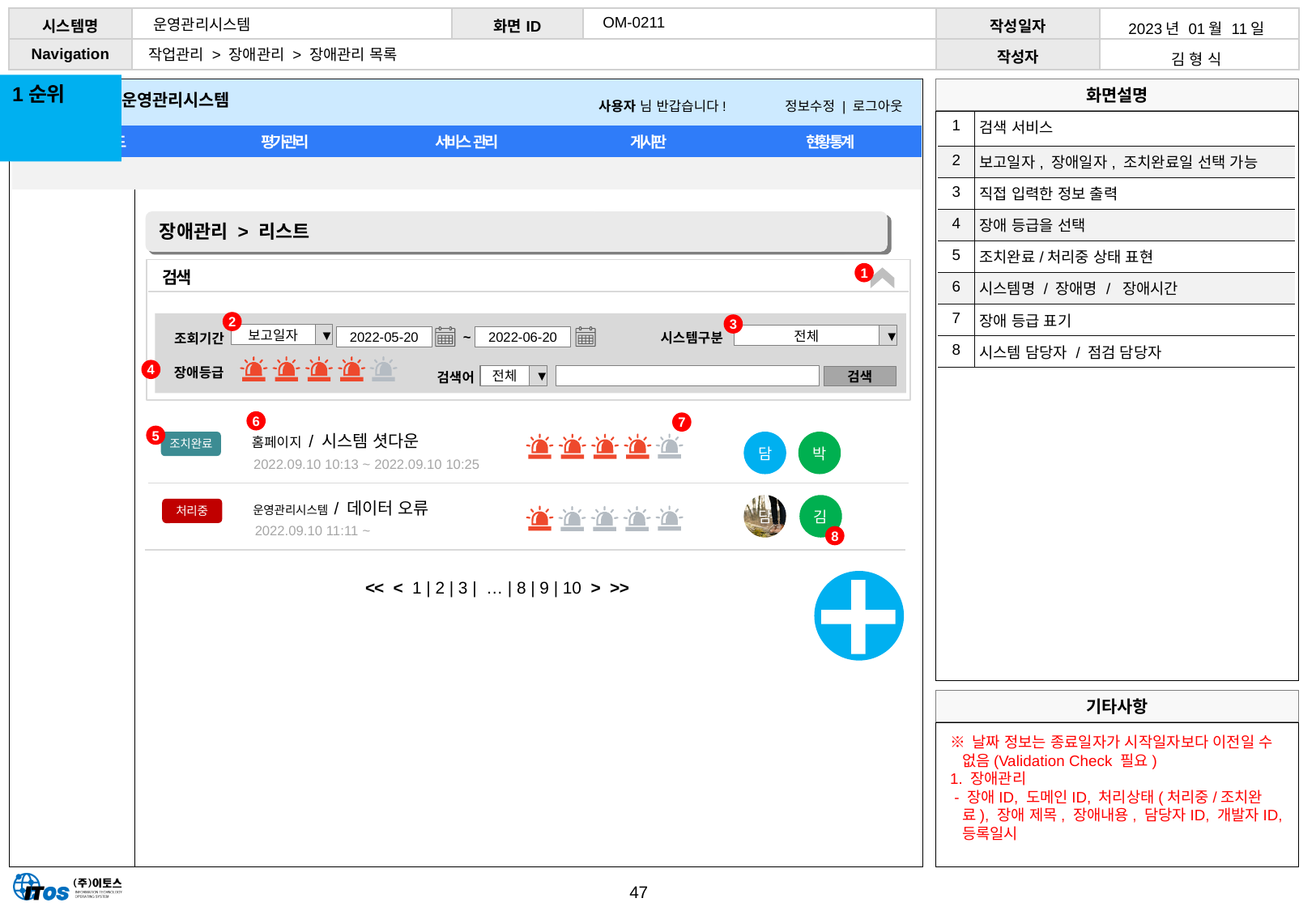

OM-0211
운영관리시스템
| 2023년 01월 11일 |
| --- |
| 김 형 식 |
작업관리 > 장애관리 > 장애관리 목록
1순위
| 1 | 검색 서비스 |
| --- | --- |
| 2 | 보고일자, 장애일자, 조치완료일 선택 가능 |
| 3 | 직접 입력한 정보 출력 |
| 4 | 장애 등급을 선택 |
| 5 | 조치완료/처리중 상태 표현 |
| 6 | 시스템명 / 장애명 / 장애시간 |
| 7 | 장애 등급 표기 |
| 8 | 시스템 담당자 / 점검 담당자 |
장애관리 > 리스트

검색
1

2

3
시스템구분
전체
▼
조회기간
보고일자
▼
2022-05-20

~
2022-06-20

장애등급
4
검색어
전체
▼

검색
6
7
홈페이지 / 시스템 셧다운
5
조치완료
담
박

2022.09.10 10:13 ~ 2022.09.10 10:25
운영관리시스템 / 데이터 오류
담
김
처리중

2022.09.10 11:11 ~
8

<<  <  1 | 2 | 3 |  … | 8 | 9 | 10  >  >>
※ 날짜 정보는 종료일자가 시작일자보다 이전일 수 없음(Validation Check 필요)
1. 장애관리
 - 장애ID, 도메인ID, 처리상태(처리중/조치완료), 장애 제목, 장애내용, 담당자ID, 개발자ID, 등록일시